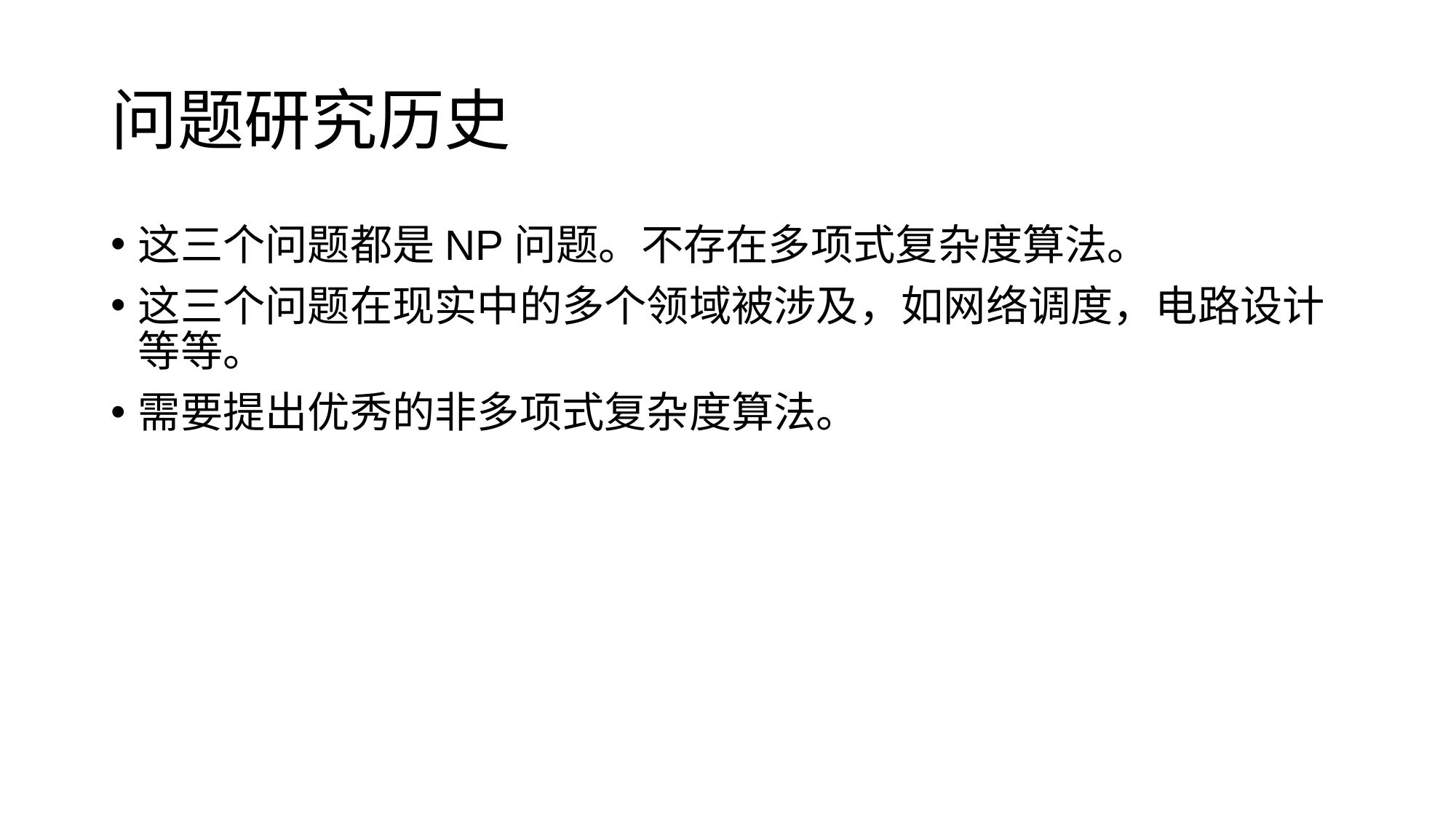

# 问题研究历史
这三个问题都是NP问题。不存在多项式复杂度算法。
这三个问题在现实中的多个领域被涉及，如网络调度，电路设计等等。
需要提出优秀的非多项式复杂度算法。